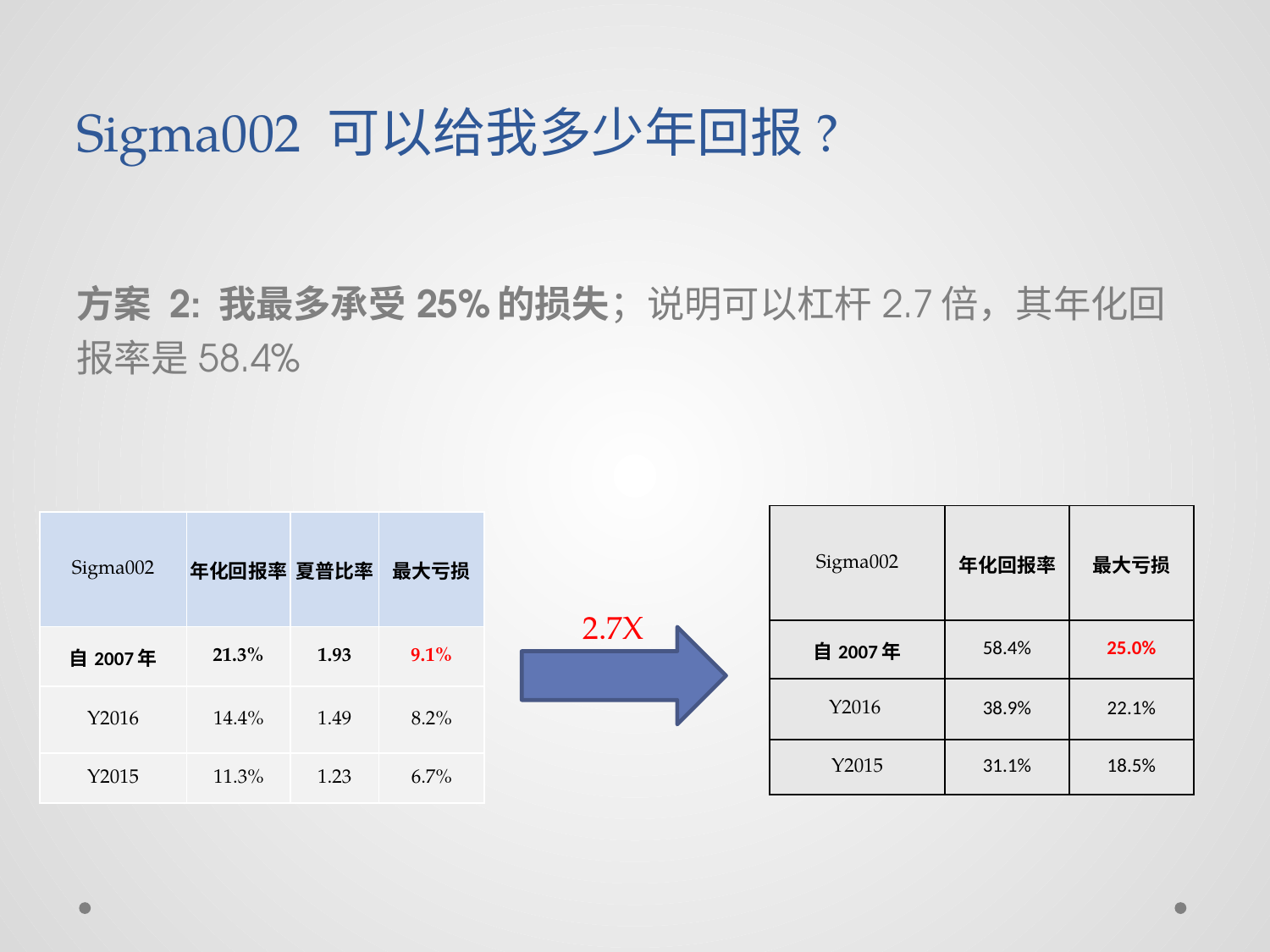

Sigma002 可以给我多少年回报?

方案 2: 我最多承受25%的损失；说明可以杠杆2.7倍，其年化回报率是58.4%
| Sigma002 | 年化回报率 | 最大亏损 |
| --- | --- | --- |
| 自2007年 | 58.4% | 25.0% |
| Y2016 | 38.9% | 22.1% |
| Y2015 | 31.1% | 18.5% |
| Sigma002 | 年化回报率 | 夏普比率 | 最大亏损 |
| --- | --- | --- | --- |
| 自2007年 | 21.3% | 1.93 | 9.1% |
| Y2016 | 14.4% | 1.49 | 8.2% |
| Y2015 | 11.3% | 1.23 | 6.7% |
2.7X